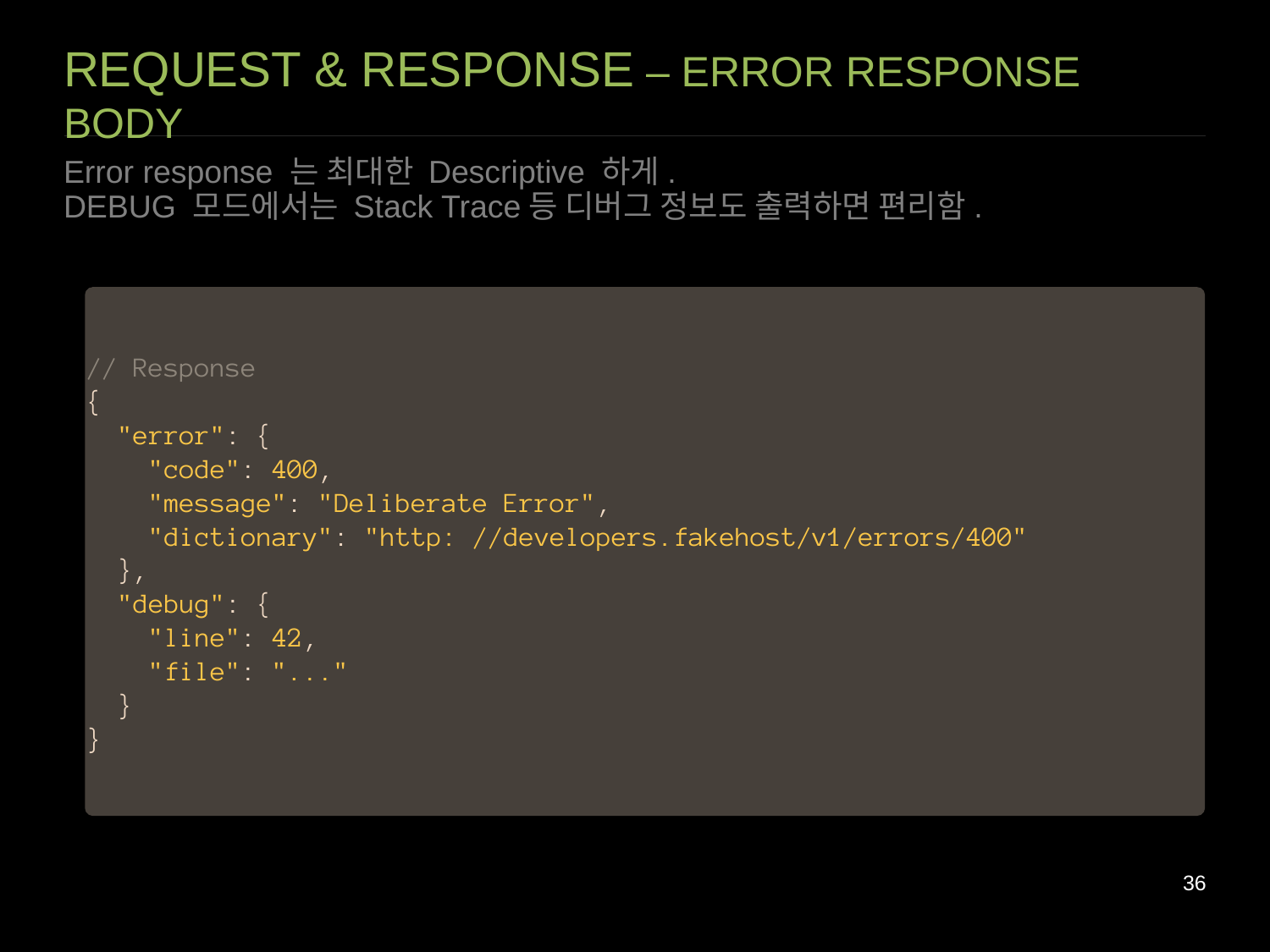

# REQUEST & RESPONSE – ERROR RESPONSE BODY
Error response 는 최대한 Descriptive 하게.
DEBUG 모드에서는 Stack Trace등 디버그 정보도 출력하면 편리함.
// Response
{
  "error": {
    "code": 400,
    "message": "Deliberate Error",
    "dictionary": "http: //developers.fakehost/v1/errors/400"
  },
  "debug": {
    "line": 42,
    "file": "..."
  }
}
36